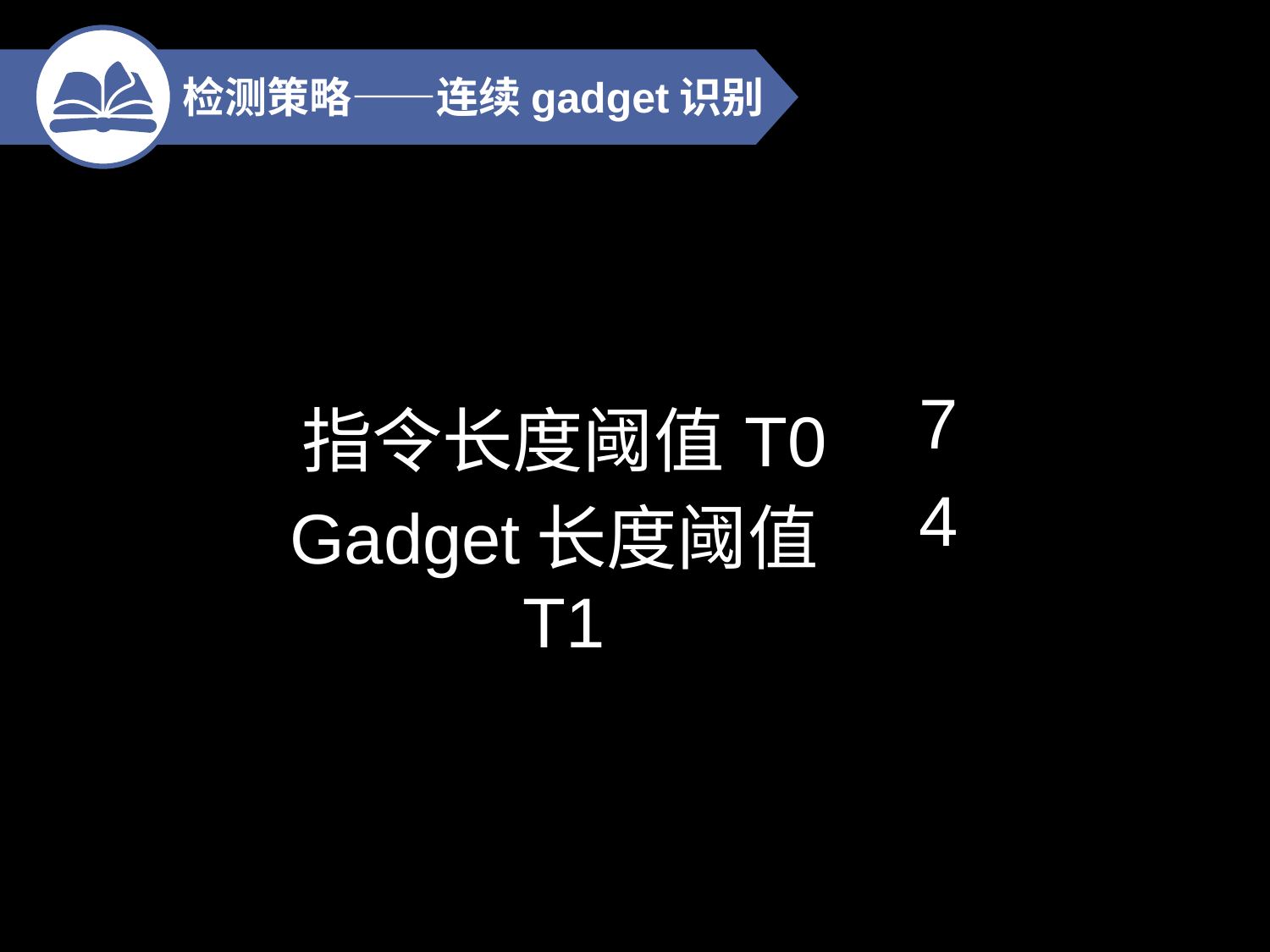

检测策略——连续gadget识别
| 指令长度阈值T0 | 7 |
| --- | --- |
| Gadget长度阈值T1 | 4 |